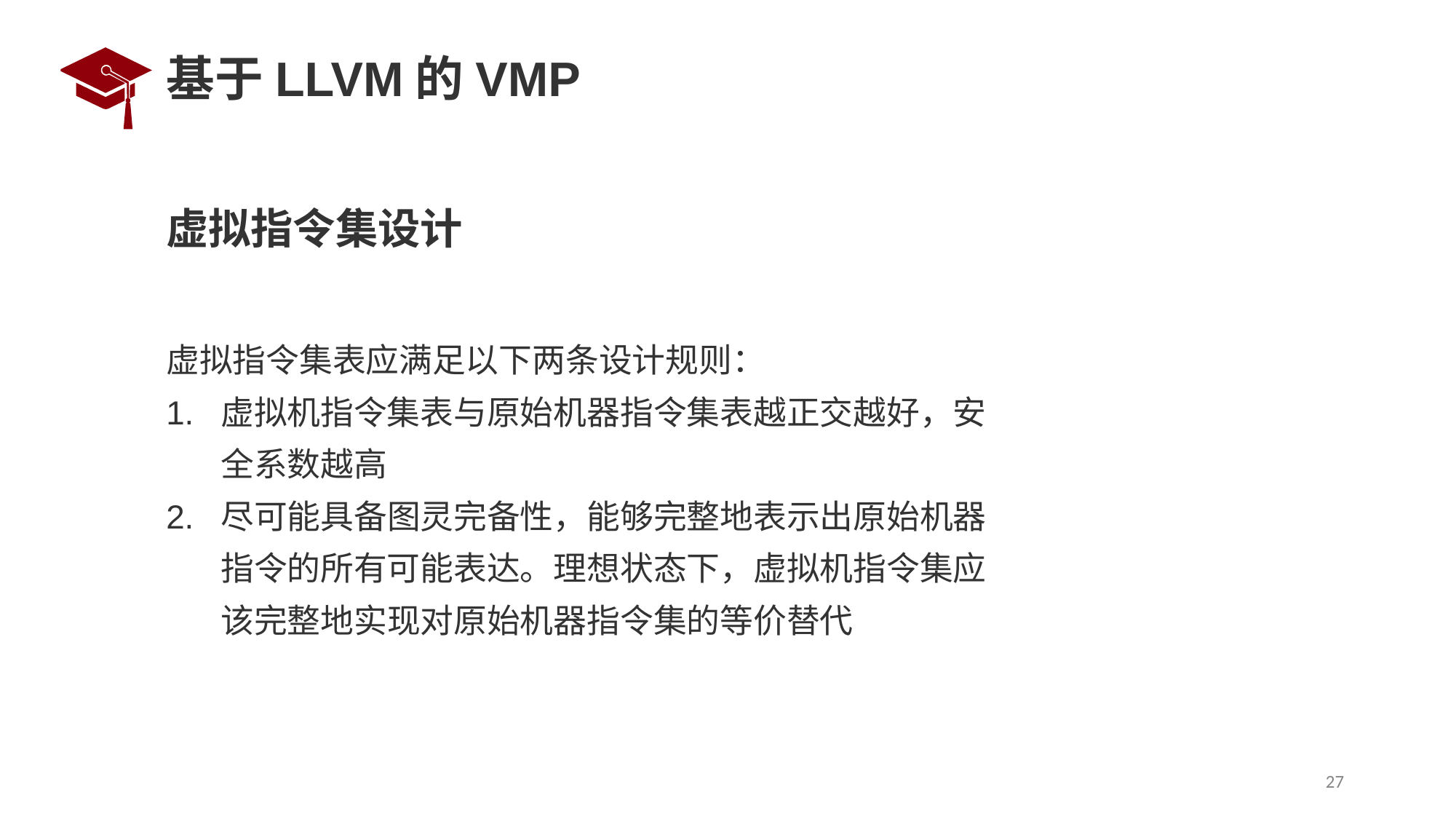

# 基于LLVM的VMP
虚拟指令集设计
虚拟指令集表应满足以下两条设计规则：
虚拟机指令集表与原始机器指令集表越正交越好，安全系数越高
尽可能具备图灵完备性，能够完整地表示出原始机器指令的所有可能表达。理想状态下，虚拟机指令集应该完整地实现对原始机器指令集的等价替代
27